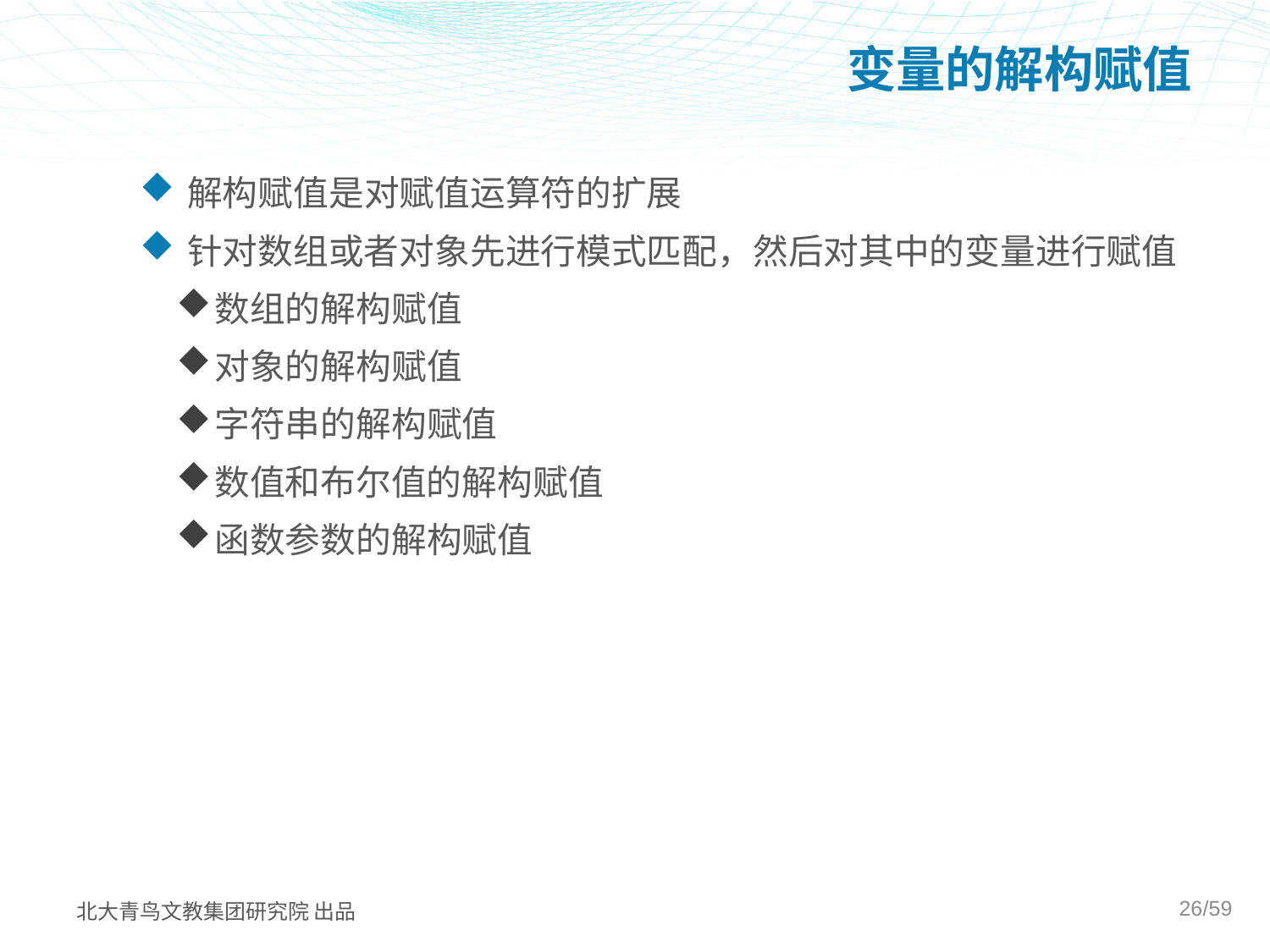

# 变量的解构赋值
解构赋值是对赋值运算符的扩展
针对数组或者对象先进行模式匹配，然后对其中的变量进行赋值
数组的解构赋值
对象的解构赋值
字符串的解构赋值
数值和布尔值的解构赋值
函数参数的解构赋值

26/59